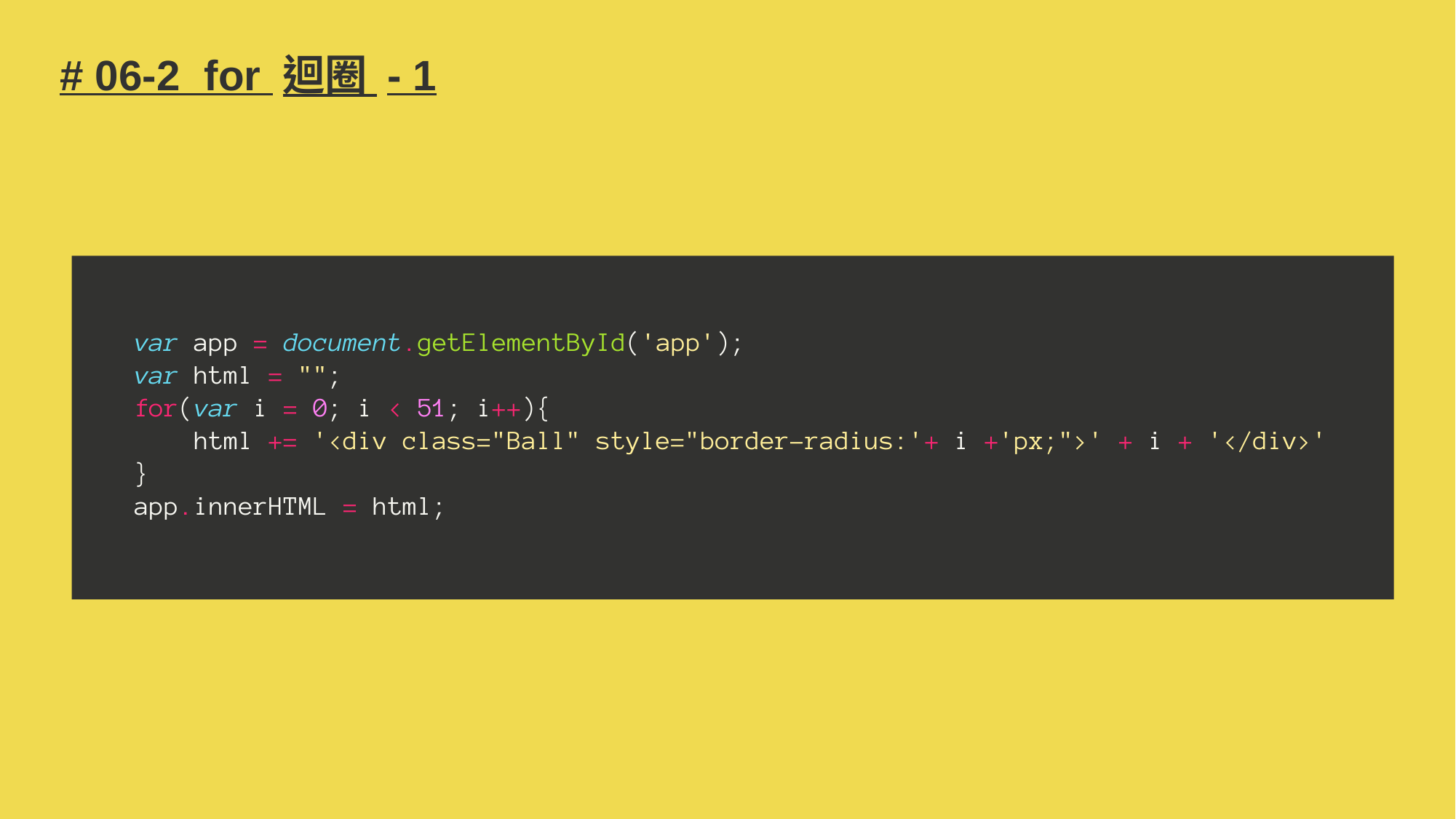

# # 06-2  for 迴圈 - 1

var app = document.getElementById('app');
var html = "";
for(var i = 0; i < 51; i++){
    html += '<div class="Ball" style="border-radius:'+ i +'px;">' + i + '</div>'
}
app.innerHTML = html;